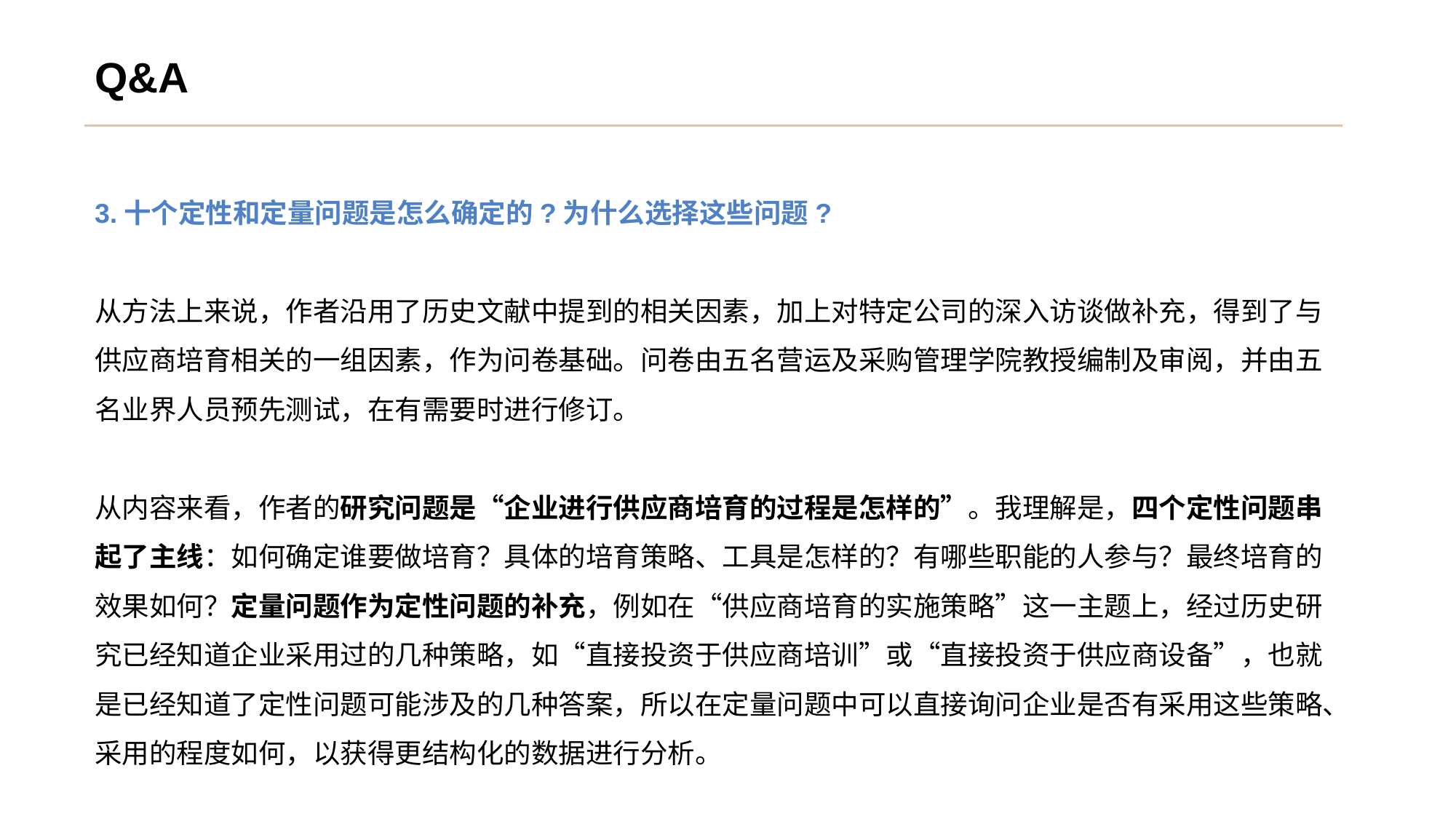

Q&A
3.十个定性和定量问题是怎么确定的?为什么选择这些问题?

从方法上来说，作者沿用了历史文献中提到的相关因素，加上对特定公司的深入访谈做补充，得到了与供应商培育相关的一组因素，作为问卷基础。问卷由五名营运及采购管理学院教授编制及审阅，并由五名业界人员预先测试，在有需要时进行修订。

从内容来看，作者的研究问题是“企业进行供应商培育的过程是怎样的”。我理解是，四个定性问题串起了主线：如何确定谁要做培育？具体的培育策略、工具是怎样的？有哪些职能的人参与？最终培育的效果如何？定量问题作为定性问题的补充，例如在“供应商培育的实施策略”这一主题上，经过历史研究已经知道企业采用过的几种策略，如“直接投资于供应商培训”或“直接投资于供应商设备”，也就是已经知道了定性问题可能涉及的几种答案，所以在定量问题中可以直接询问企业是否有采用这些策略、采用的程度如何，以获得更结构化的数据进行分析。